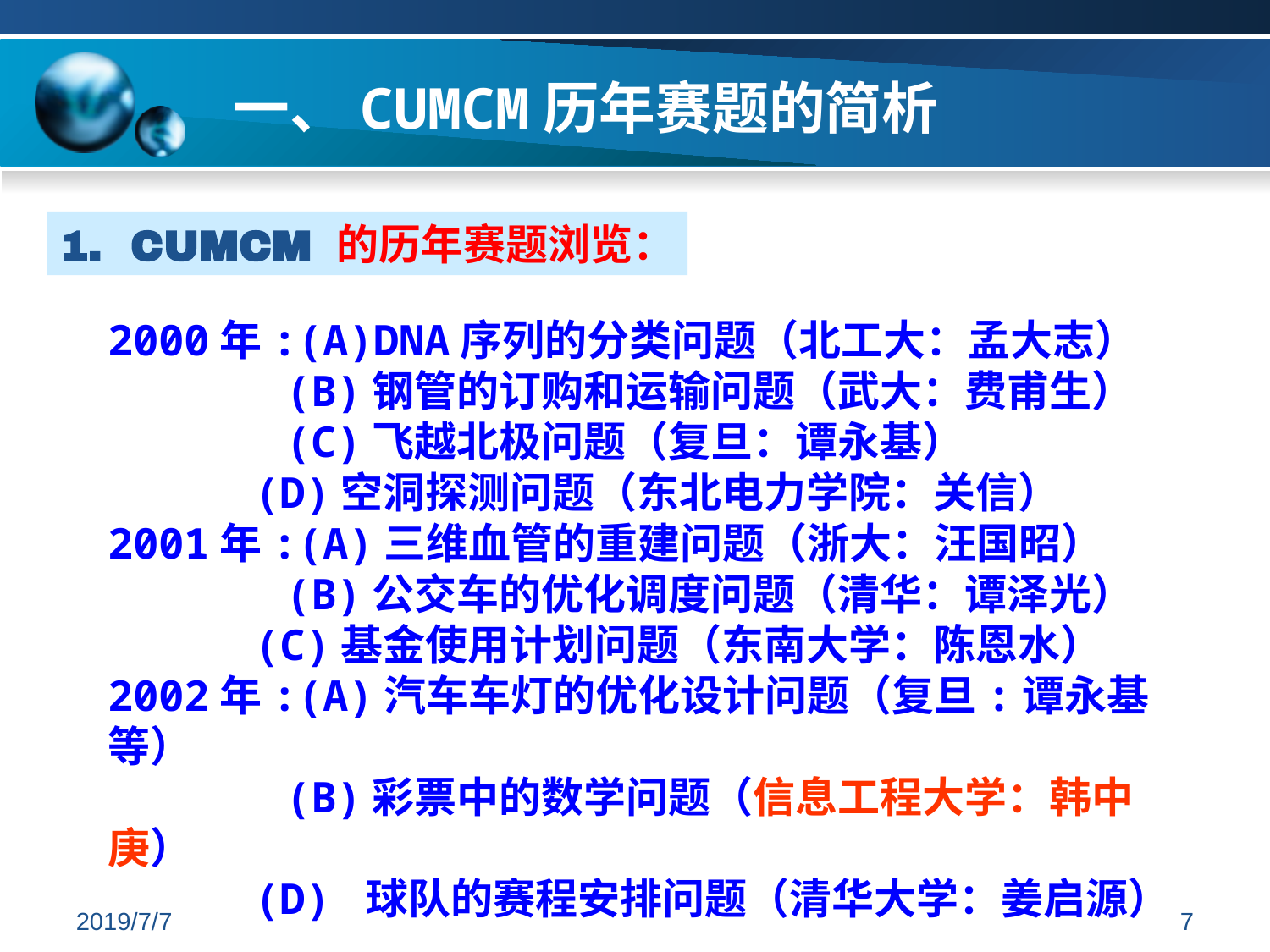

一、CUMCM历年赛题的简析
1.  CUMCM 的历年赛题浏览：
2000年:(A)DNA序列的分类问题（北工大：孟大志）
       (B)钢管的订购和运输问题（武大：费甫生）
       (C)飞越北极问题（复旦：谭永基）
　　　 (D)空洞探测问题（东北电力学院：关信）
2001年:(A)三维血管的重建问题（浙大：汪国昭）
       (B)公交车的优化调度问题（清华：谭泽光）
　　　 (C)基金使用计划问题（东南大学：陈恩水）
2002年:(A)汽车车灯的优化设计问题（复旦:谭永基等）
       (B)彩票中的数学问题（信息工程大学：韩中庚）
　　　 (D) 球队的赛程安排问题（清华大学：姜启源）
2019/7/7
7